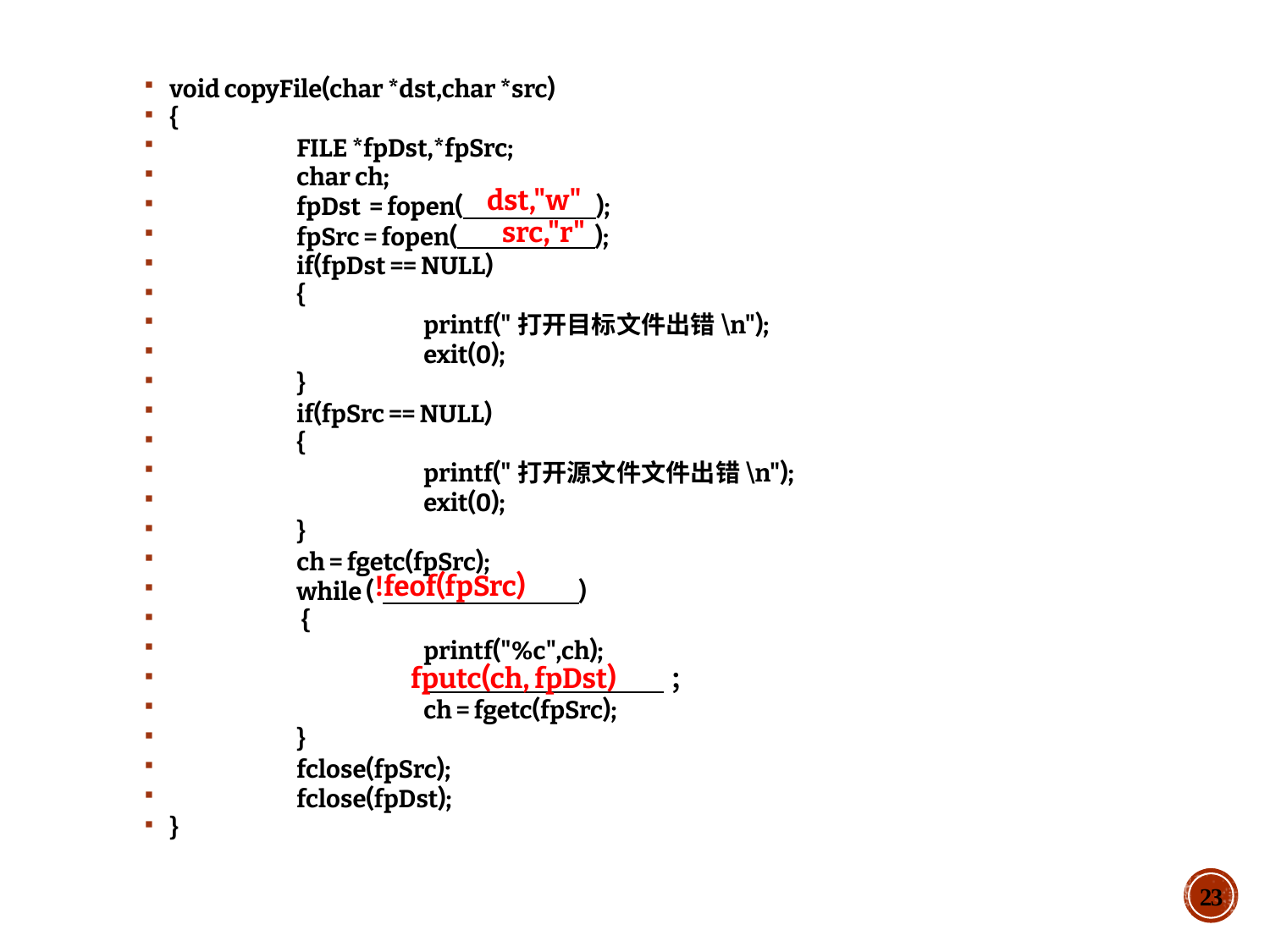

# Type命令的实现
void copyFile(char *dst,char *src)
{
	FILE *fpDst,*fpSrc;
	char ch;
	fpDst  = fopen(                              );
	fpSrc = fopen(                               );
	if(fpDst == NULL)
	{
		printf("打开目标文件出错\n");
		exit(0);
	}
	if(fpSrc == NULL)
	{
		printf("打开源文件文件出错\n");
		exit(0);
	}
	ch = fgetc(fpSrc);
   	while (                                              )
  	 {
	   	printf("%c",ch);
	   	                                          ；
	   	ch = fgetc(fpSrc);
   	}
   	fclose(fpSrc);
	fclose(fpDst);
}
dst,"w"
src,"r"
!feof(fpSrc)
fputc(ch, fpDst)
23